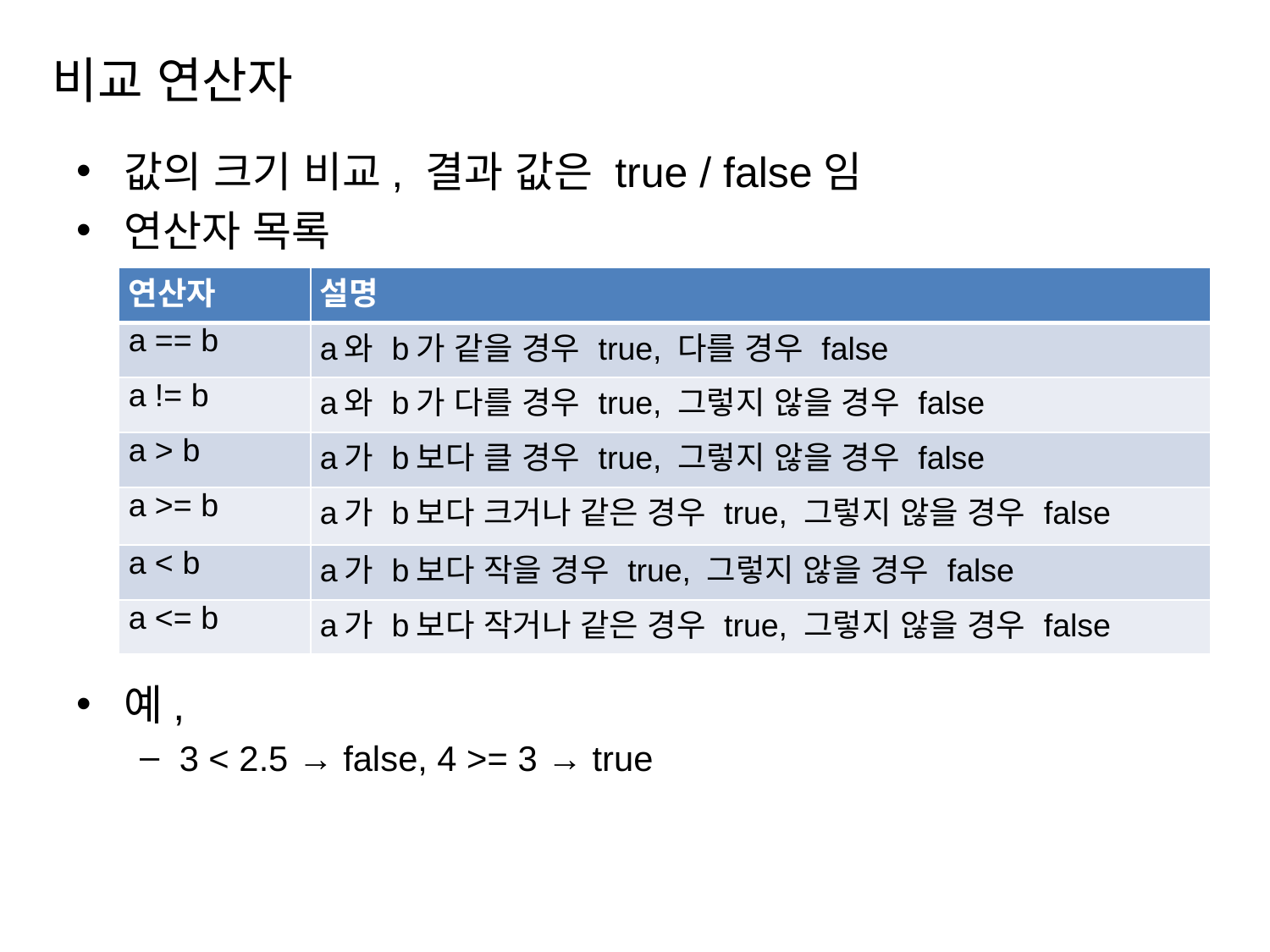

# 비교 연산자
값의 크기 비교, 결과 값은 true / false임
연산자 목록

예,
3 < 2.5 → false, 4 >= 3 → true

| 연산자 | 설명 |
| --- | --- |
| a == b | a와 b가 같을 경우 true, 다를 경우 false |
| a != b | a와 b가 다를 경우 true, 그렇지 않을 경우 false |
| a > b | a가 b보다 클 경우 true, 그렇지 않을 경우 false |
| a >= b | a가 b보다 크거나 같은 경우 true, 그렇지 않을 경우 false |
| a < b | a가 b보다 작을 경우 true, 그렇지 않을 경우 false |
| a <= b | a가 b보다 작거나 같은 경우 true, 그렇지 않을 경우 false |